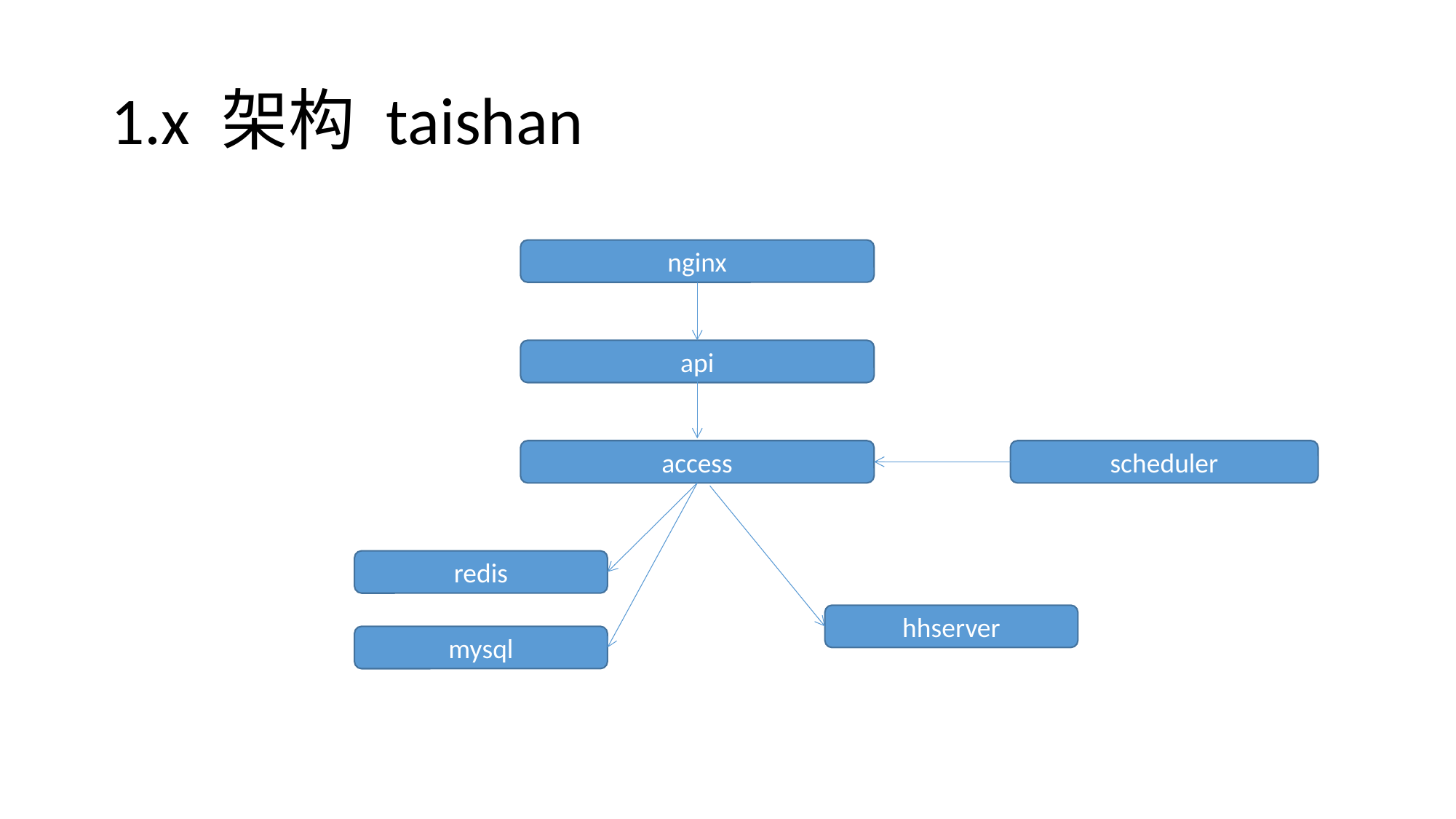

# 1.x 架构 taishan

nginx
api
access
scheduler
redis
hhserver
mysql